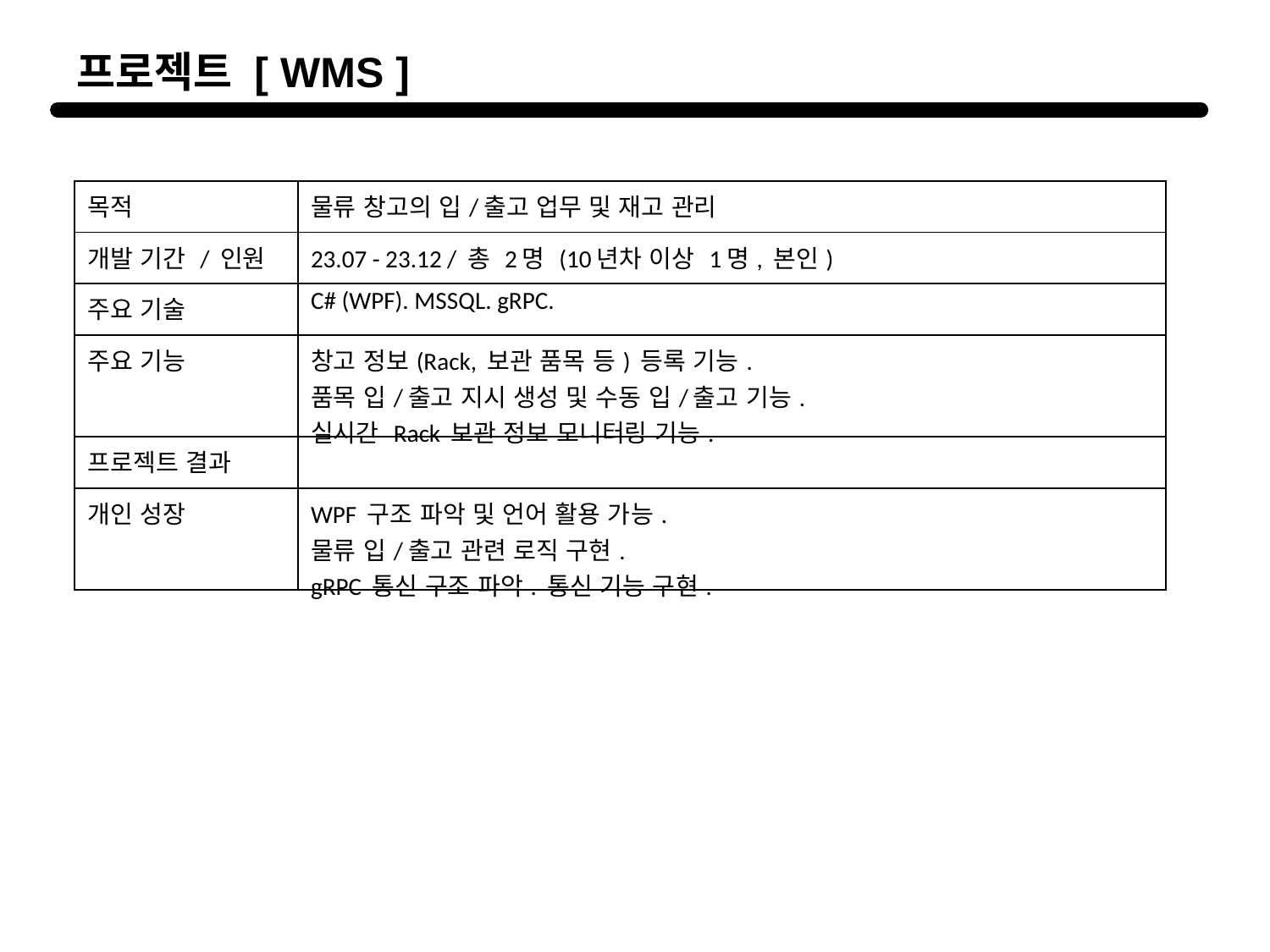

프로젝트 [ WMS ]

| 목적 | 물류 창고의 입/출고 업무 및 재고 관리 |
| --- | --- |
| 개발 기간 / 인원 | 23.07 - 23.12 / 총 2명 (10년차 이상 1명, 본인) |
| 주요 기술 | C# (WPF). MSSQL. gRPC. |
| 주요 기능 | 창고 정보(Rack, 보관 품목 등) 등록 기능. 품목 입/출고 지시 생성 및 수동 입/출고 기능. 실시간 Rack 보관 정보 모니터링 기능. |
| 프로젝트 결과 |  |
| 개인 성장 | WPF 구조 파악 및 언어 활용 가능. 물류 입/출고 관련 로직 구현. gRPC 통신 구조 파악. 통신 기능 구현. |